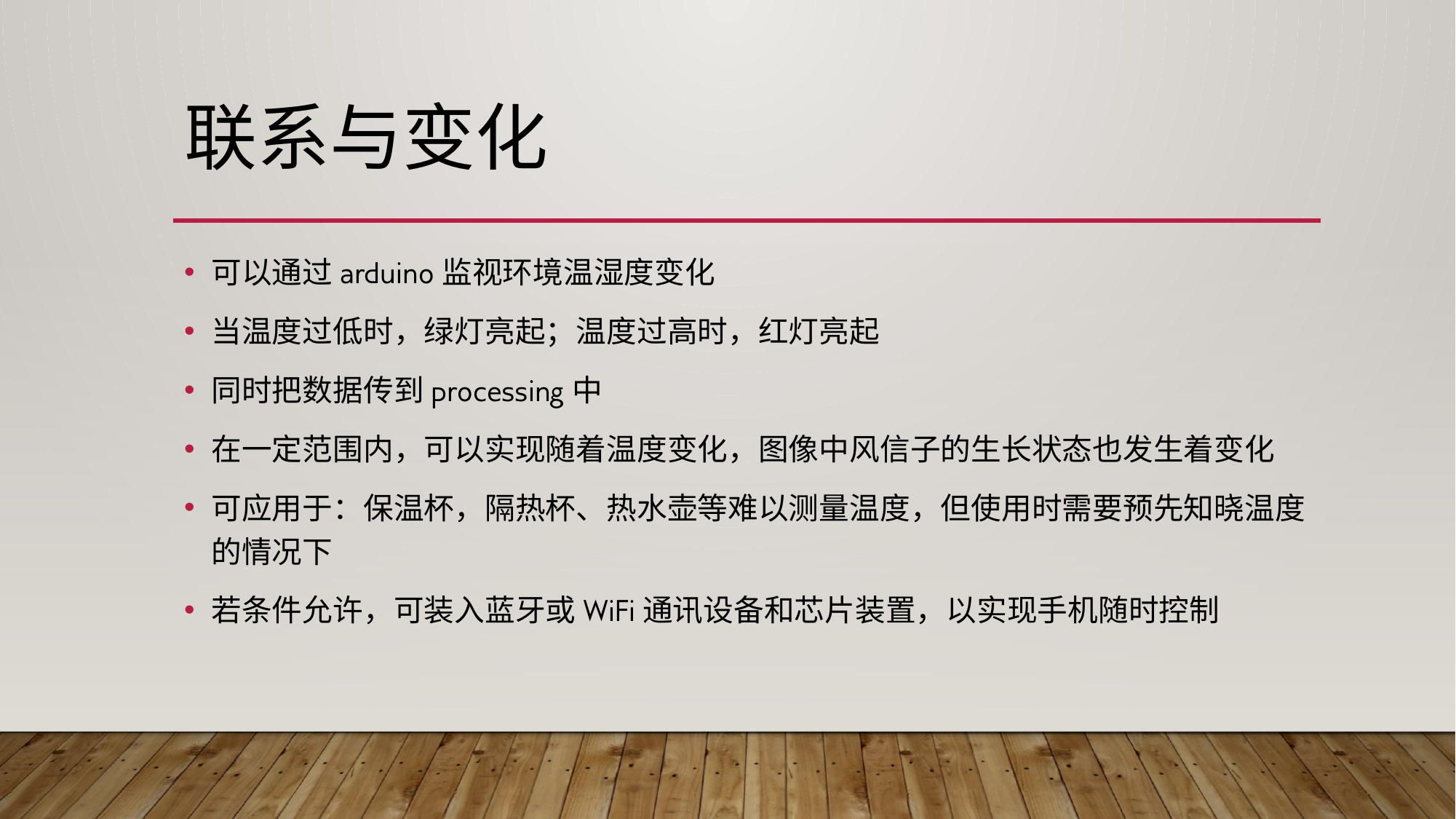

# 联系与变化
可以通过arduino监视环境温湿度变化
当温度过低时，绿灯亮起；温度过高时，红灯亮起
同时把数据传到processing中
在一定范围内，可以实现随着温度变化，图像中风信子的生长状态也发生着变化
可应用于：保温杯，隔热杯、热水壶等难以测量温度，但使用时需要预先知晓温度的情况下
若条件允许，可装入蓝牙或WiFi通讯设备和芯片装置，以实现手机随时控制